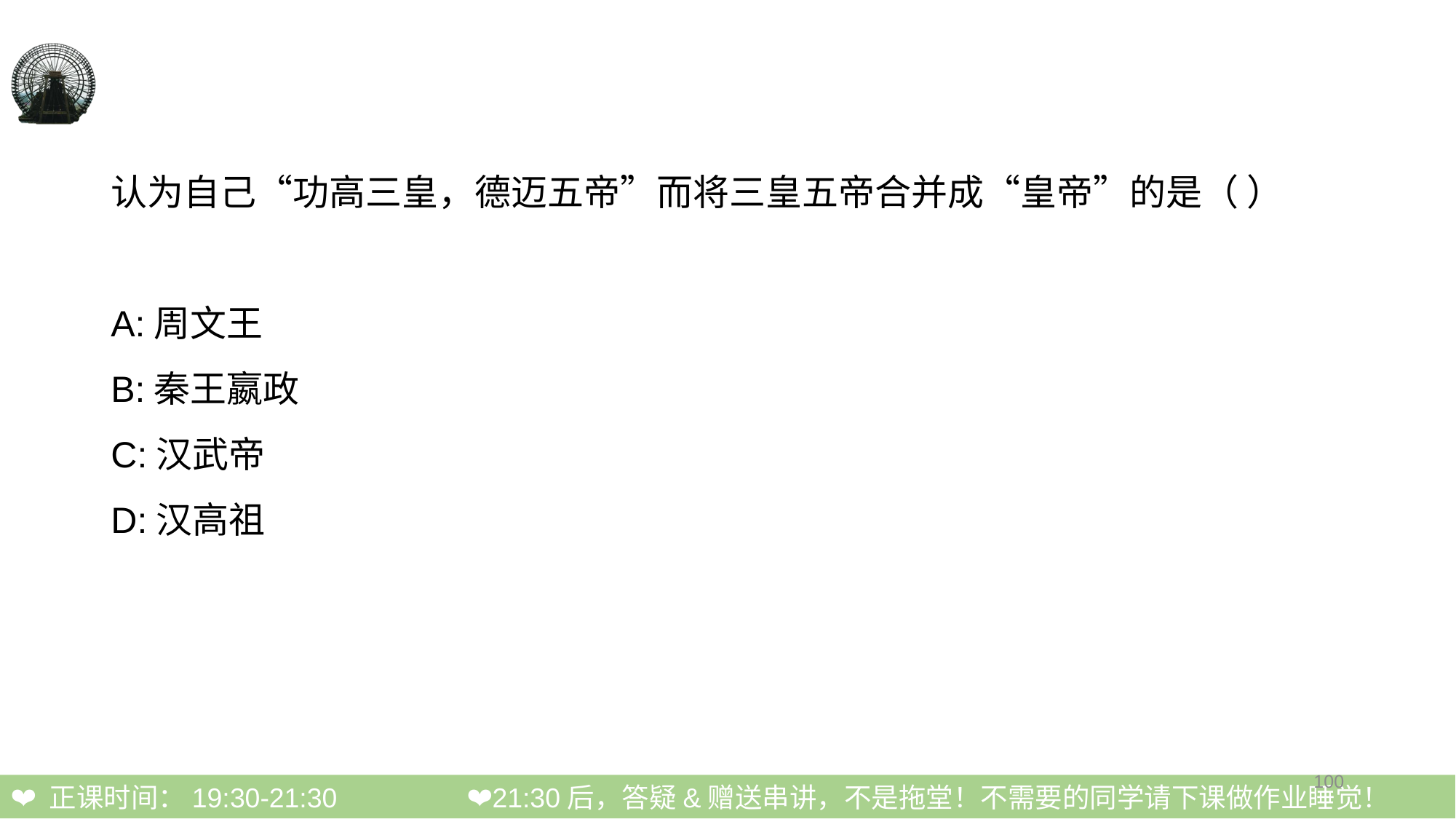

#
认为自己“功高三皇，德迈五帝”而将三皇五帝合并成“皇帝”的是（ ）

A:周文王
B:秦王嬴政
C:汉武帝
D:汉高祖

100